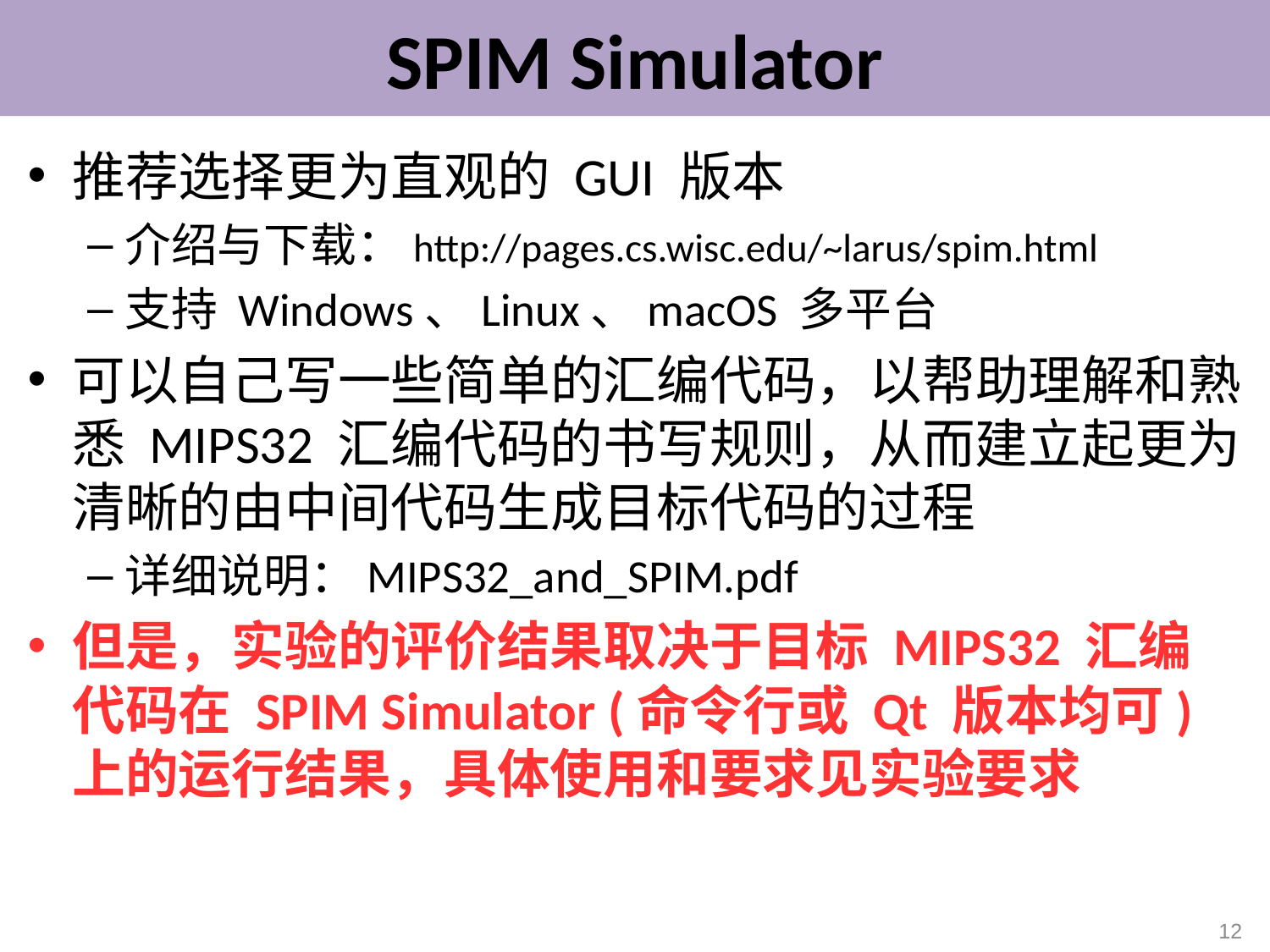

# SPIM Simulator
推荐选择更为直观的 GUI 版本
介绍与下载：http://pages.cs.wisc.edu/~larus/spim.html
支持 Windows、Linux、macOS 多平台
可以自己写一些简单的汇编代码，以帮助理解和熟悉 MIPS32 汇编代码的书写规则，从而建立起更为清晰的由中间代码生成目标代码的过程
详细说明：MIPS32_and_SPIM.pdf
但是，实验的评价结果取决于目标 MIPS32 汇编代码在 SPIM Simulator (命令行或 Qt 版本均可) 上的运行结果，具体使用和要求见实验要求
12